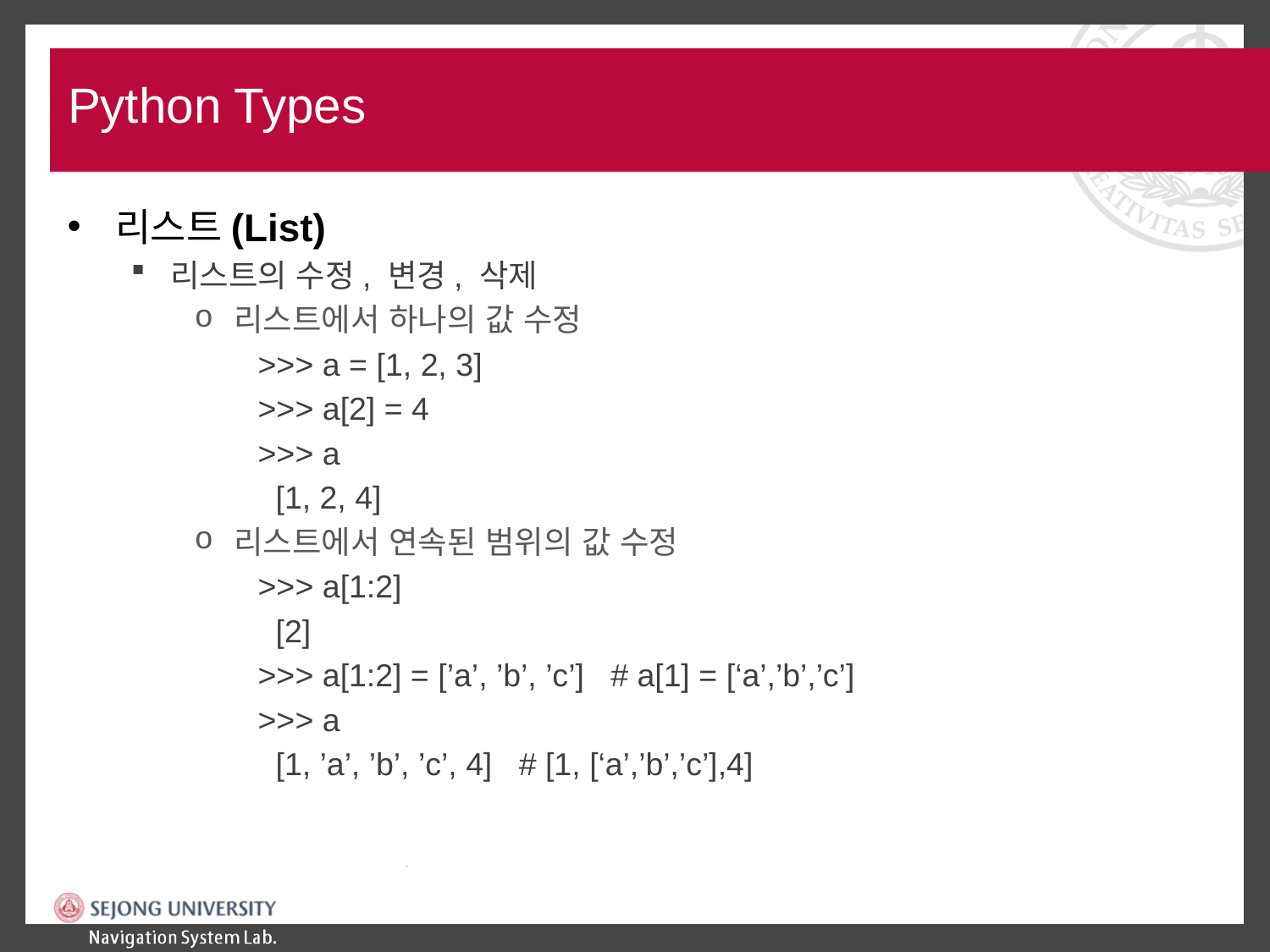

# Python Types
리스트(List)
리스트의 수정, 변경, 삭제
리스트에서 하나의 값 수정
>>> a = [1, 2, 3]
>>> a[2] = 4
>>> a
  [1, 2, 4]
리스트에서 연속된 범위의 값 수정
>>> a[1:2]
  [2]
>>> a[1:2] = [’a’, ’b’, ’c’]   # a[1] = [‘a’,’b’,’c’]
>>> a
  [1, ’a’, ’b’, ’c’, 4]   # [1, [‘a’,’b’,’c’],4]